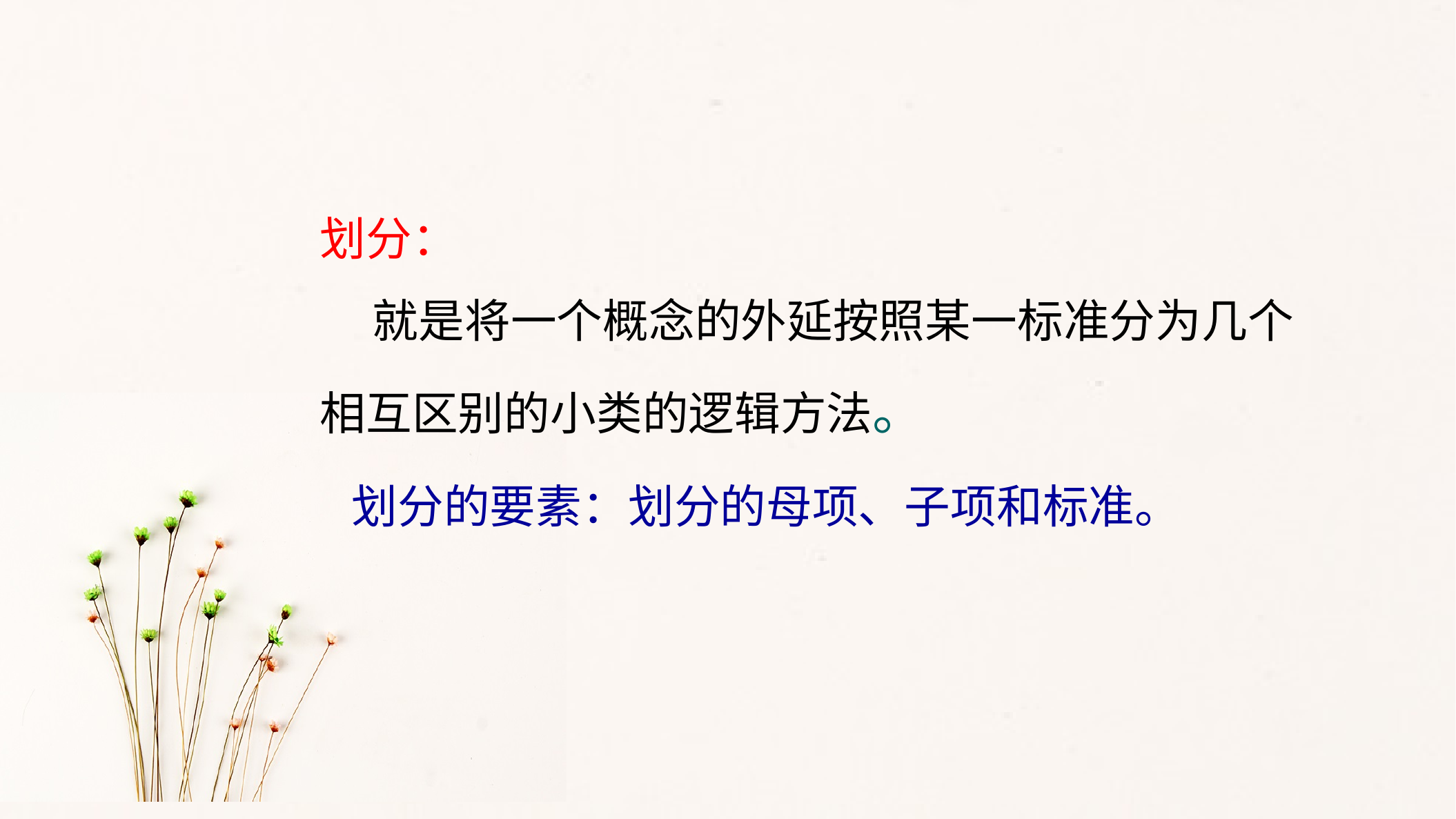

划分：
    就是将一个概念的外延按照某一标准分为几个相互区别的小类的逻辑方法。
  划分的要素：划分的母项、子项和标准。